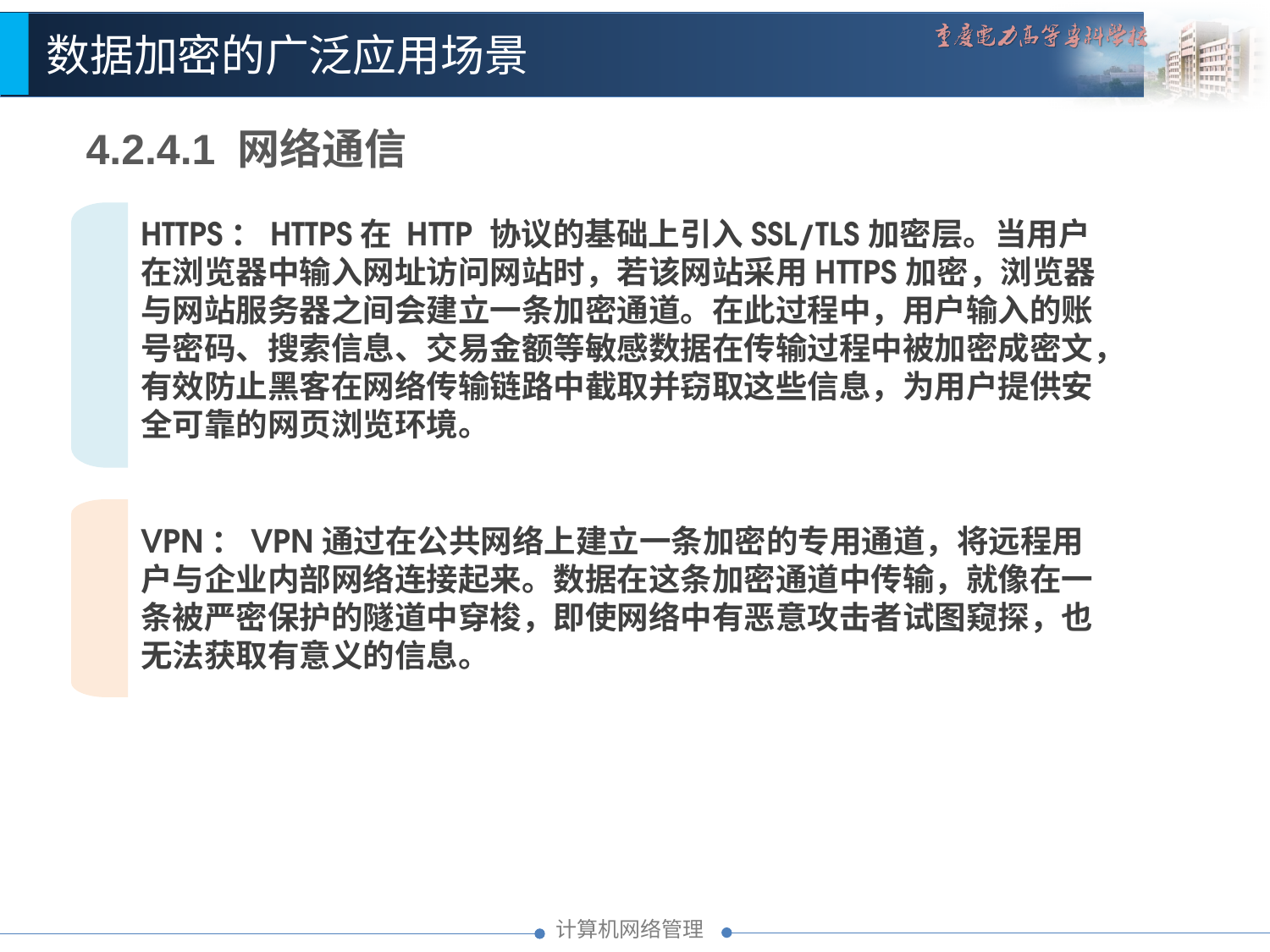

数据加密的广泛应用场景
4.2.4.1 网络通信

HTTPS：HTTPS在 HTTP 协议的基础上引入SSL/TLS加密层。当用户在浏览器中输入网址访问网站时，若该网站采用HTTPS加密，浏览器与网站服务器之间会建立一条加密通道。在此过程中，用户输入的账号密码、搜索信息、交易金额等敏感数据在传输过程中被加密成密文，有效防止黑客在网络传输链路中截取并窃取这些信息，为用户提供安全可靠的网页浏览环境。​

VPN：VPN通过在公共网络上建立一条加密的专用通道，将远程用户与企业内部网络连接起来。数据在这条加密通道中传输，就像在一条被严密保护的隧道中穿梭，即使网络中有恶意攻击者试图窥探，也无法获取有意义的信息。